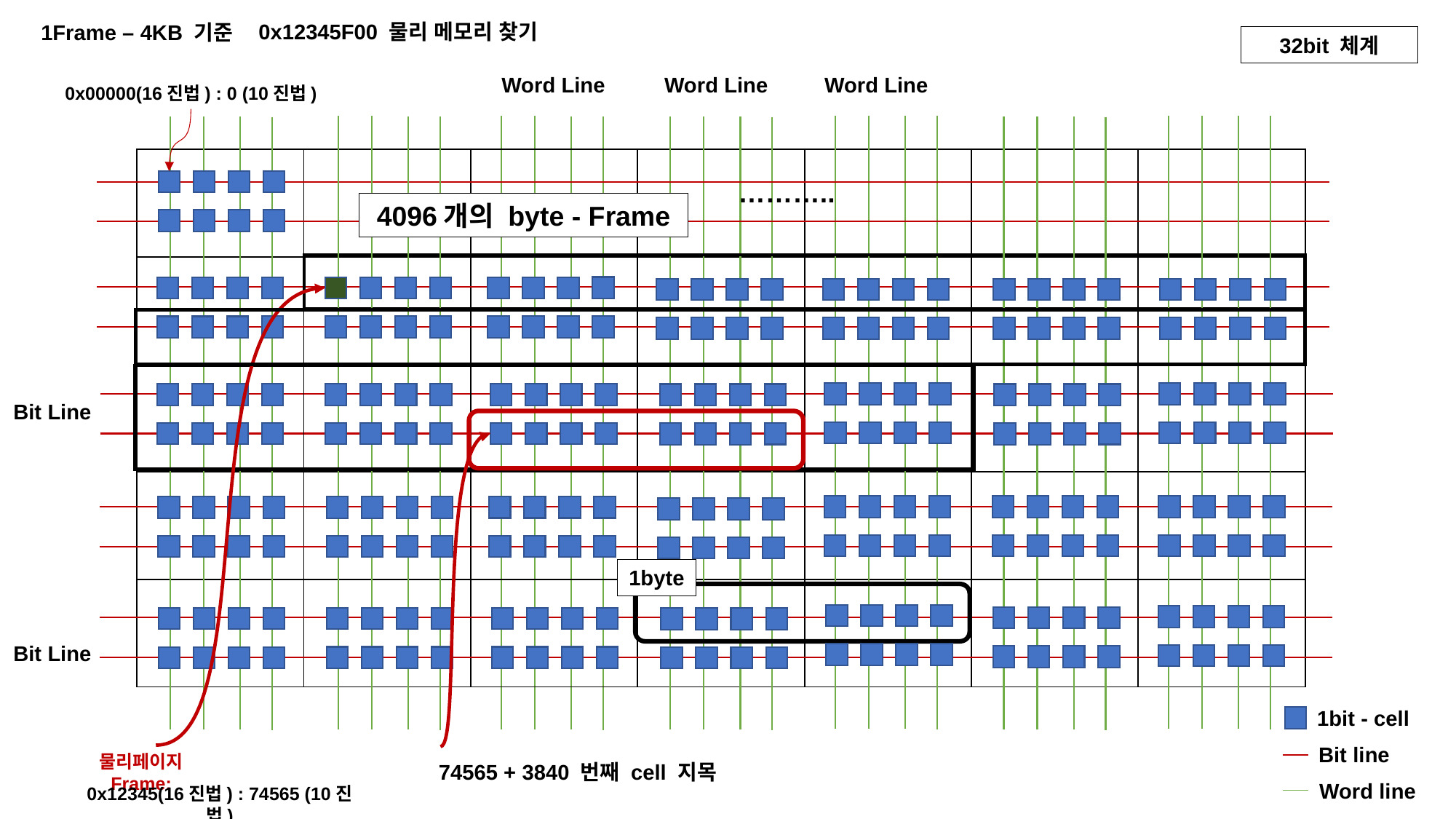

0x12345F00 물리 메모리 찾기
1Frame – 4KB 기준
32bit 체계
Word Line
Word Line
Word Line
0x00000(16진법) : 0 (10진법)
|  |  |  |  |  |  |  |
| --- | --- | --- | --- | --- | --- | --- |
|  |  |  |  |  |  |  |
|  |  |  |  |  |  |  |
|  |  |  |  |  |  |  |
|  |  |  |  |  |  |  |
………..

4096개의 byte - Frame

Bit Line

1byte

Bit Line

1bit - cell

Bit line
Word line
물리페이지 Frame:
74565 + 3840 번째 cell 지목
0x12345(16진법) : 74565 (10진법)